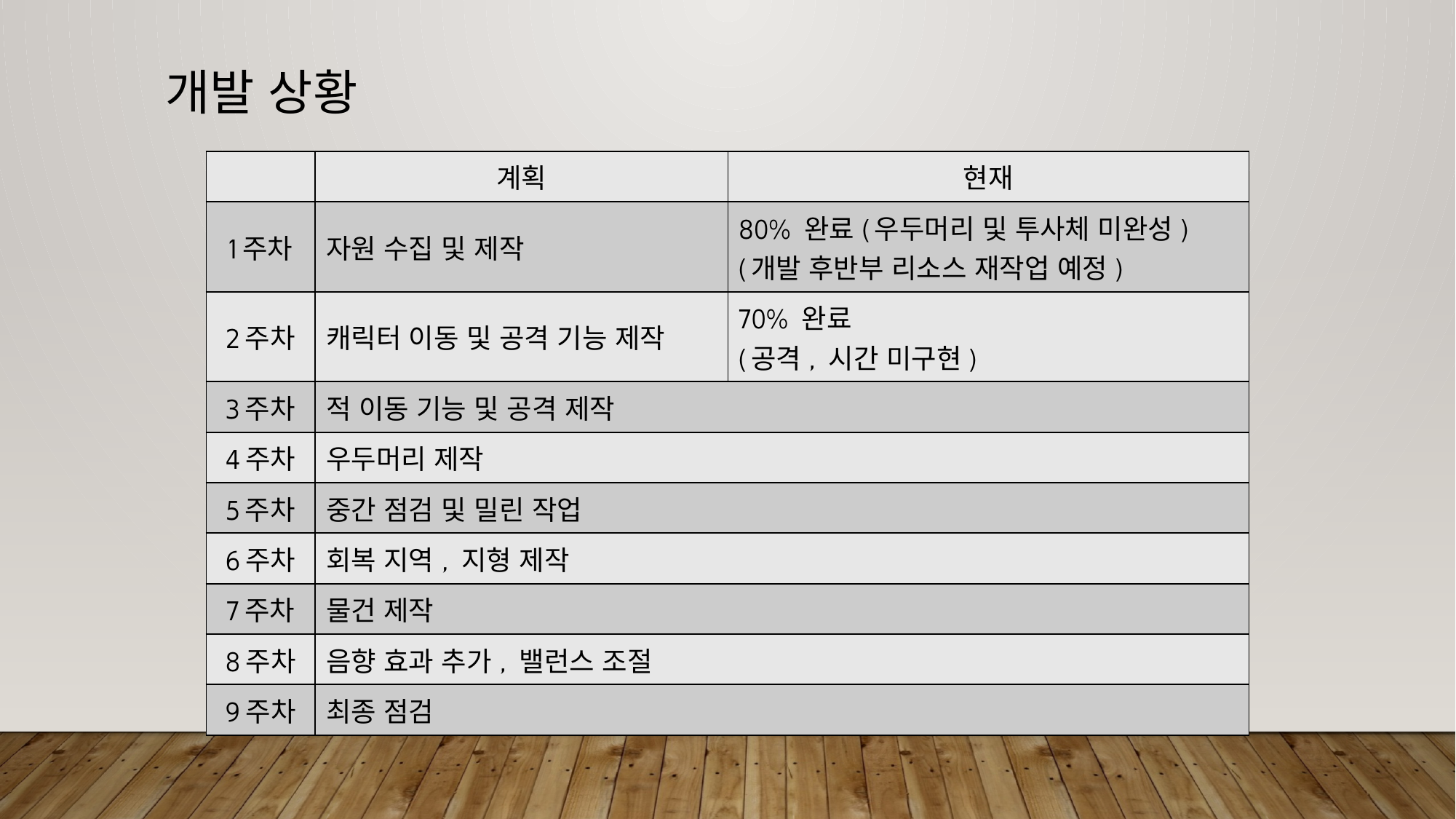

개발 상황
|  | 계획 | 현재 |
| --- | --- | --- |
| 1주차 | 자원 수집 및 제작 | 80% 완료(우두머리 및 투사체 미완성) (개발 후반부 리소스 재작업 예정) |
| 2주차 | 캐릭터 이동 및 공격 기능 제작 | 70% 완료 (공격, 시간 미구현) |
| 3주차 | 적 이동 기능 및 공격 제작 |  |
| 4주차 | 우두머리 제작 |  |
| 5주차 | 중간 점검 및 밀린 작업 |  |
| 6주차 | 회복 지역, 지형 제작 |  |
| 7주차 | 물건 제작 |  |
| 8주차 | 음향 효과 추가, 밸런스 조절 |  |
| 9주차 | 최종 점검 |  |